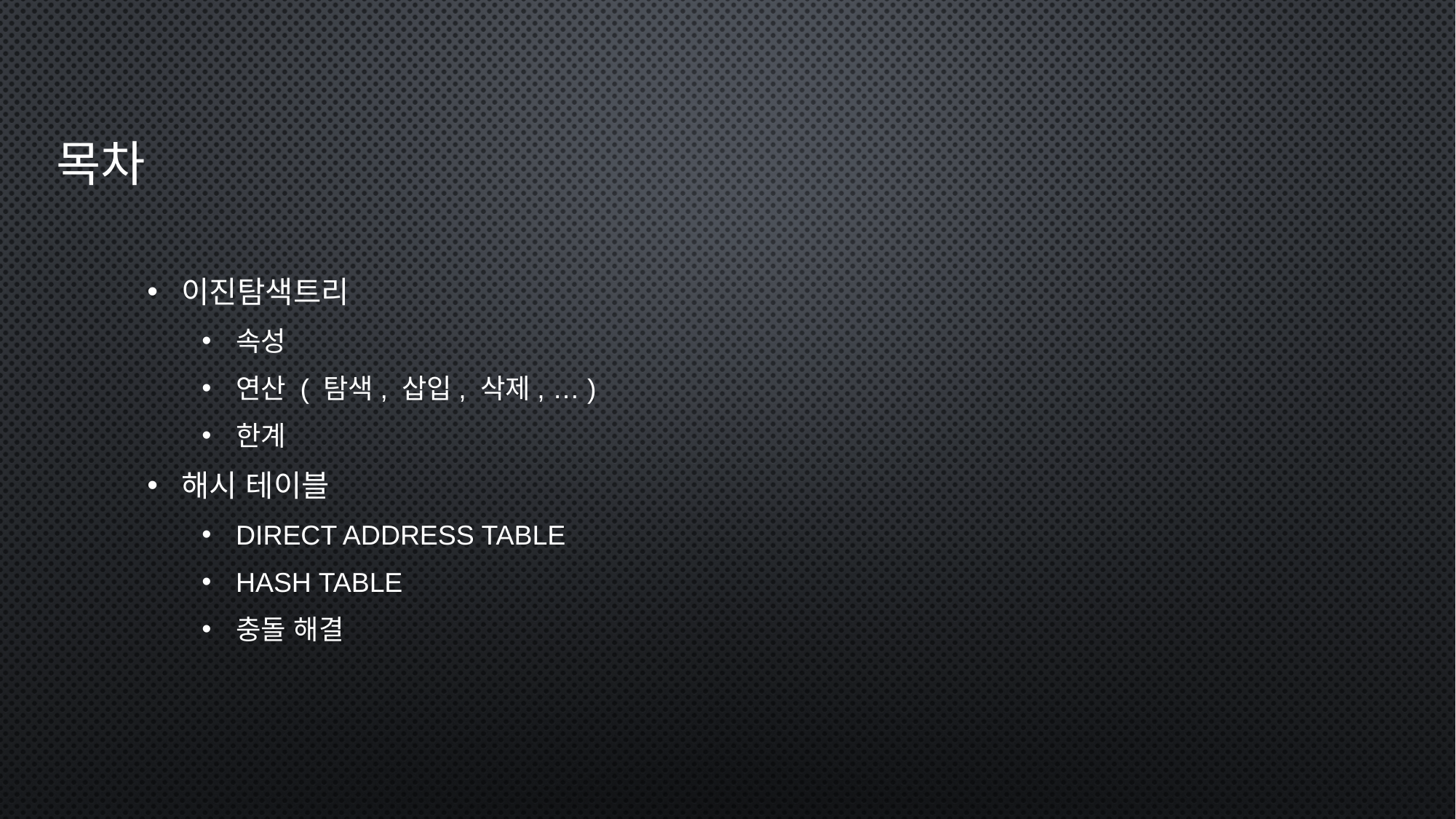

# 목차
이진탐색트리
속성
연산 ( 탐색, 삽입, 삭제, … )
한계
해시 테이블
Direct Address Table
Hash Table
충돌 해결